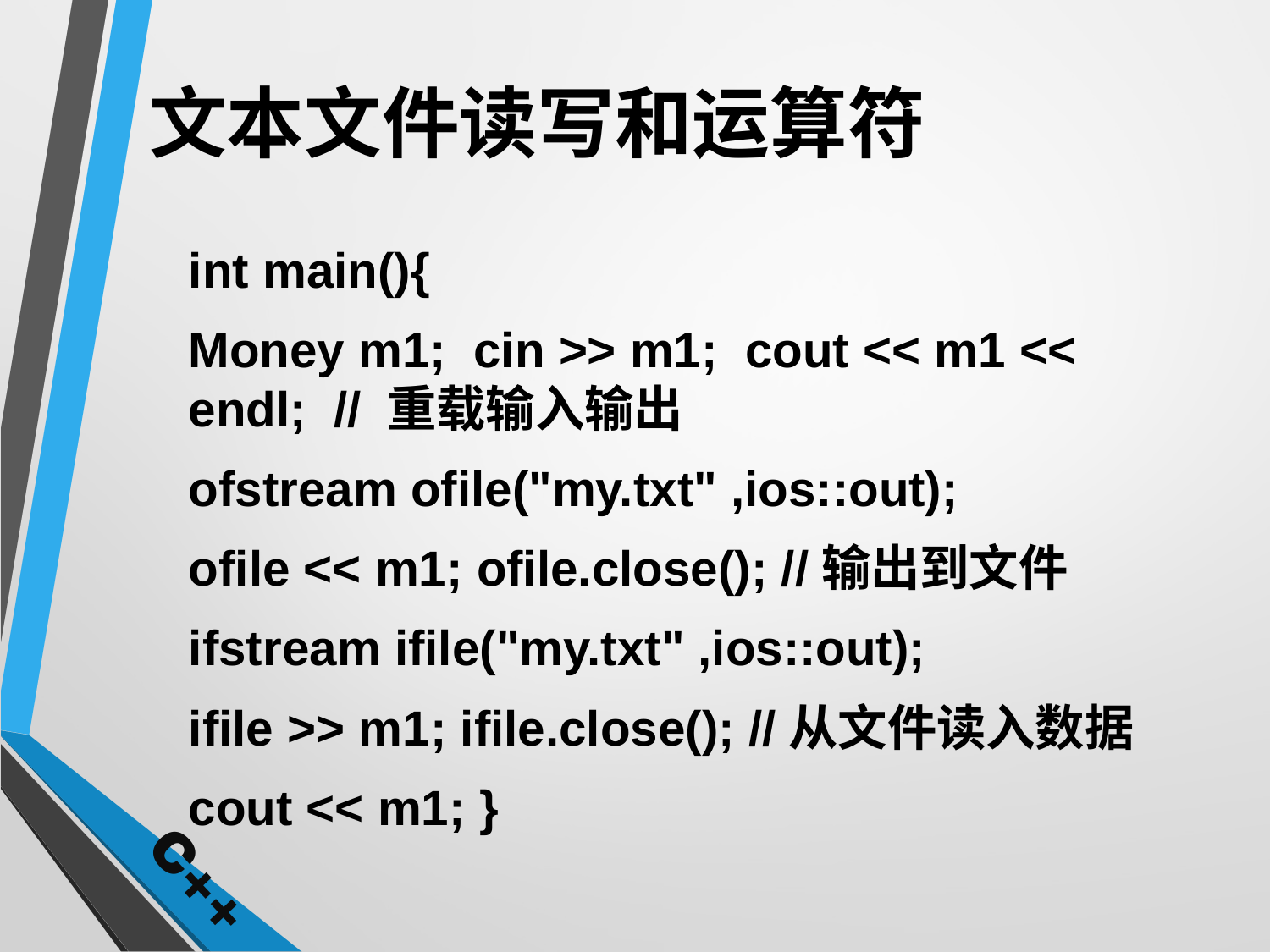

# 文本文件读写和运算符
	int main(){
	Money m1;  cin >> m1;  cout << m1 << endl;  // 重载输入输出
	ofstream ofile("my.txt" ,ios::out);
	ofile << m1; ofile.close(); //输出到文件
	ifstream ifile("my.txt" ,ios::out);
	ifile >> m1; ifile.close(); //从文件读入数据
	cout << m1; }